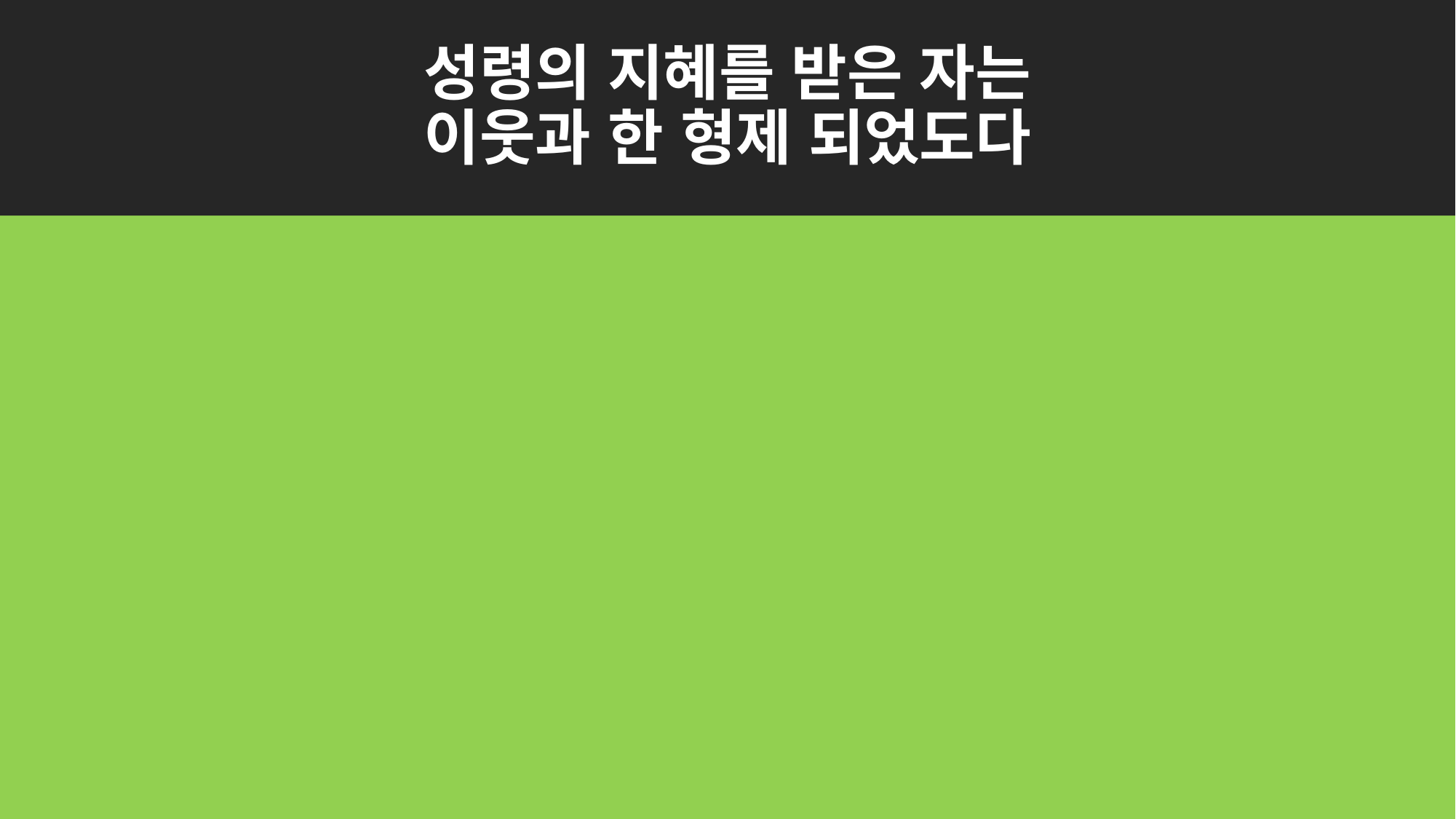

# 성령의 지혜를 받은 자는 이웃과 한 형제 되었도다